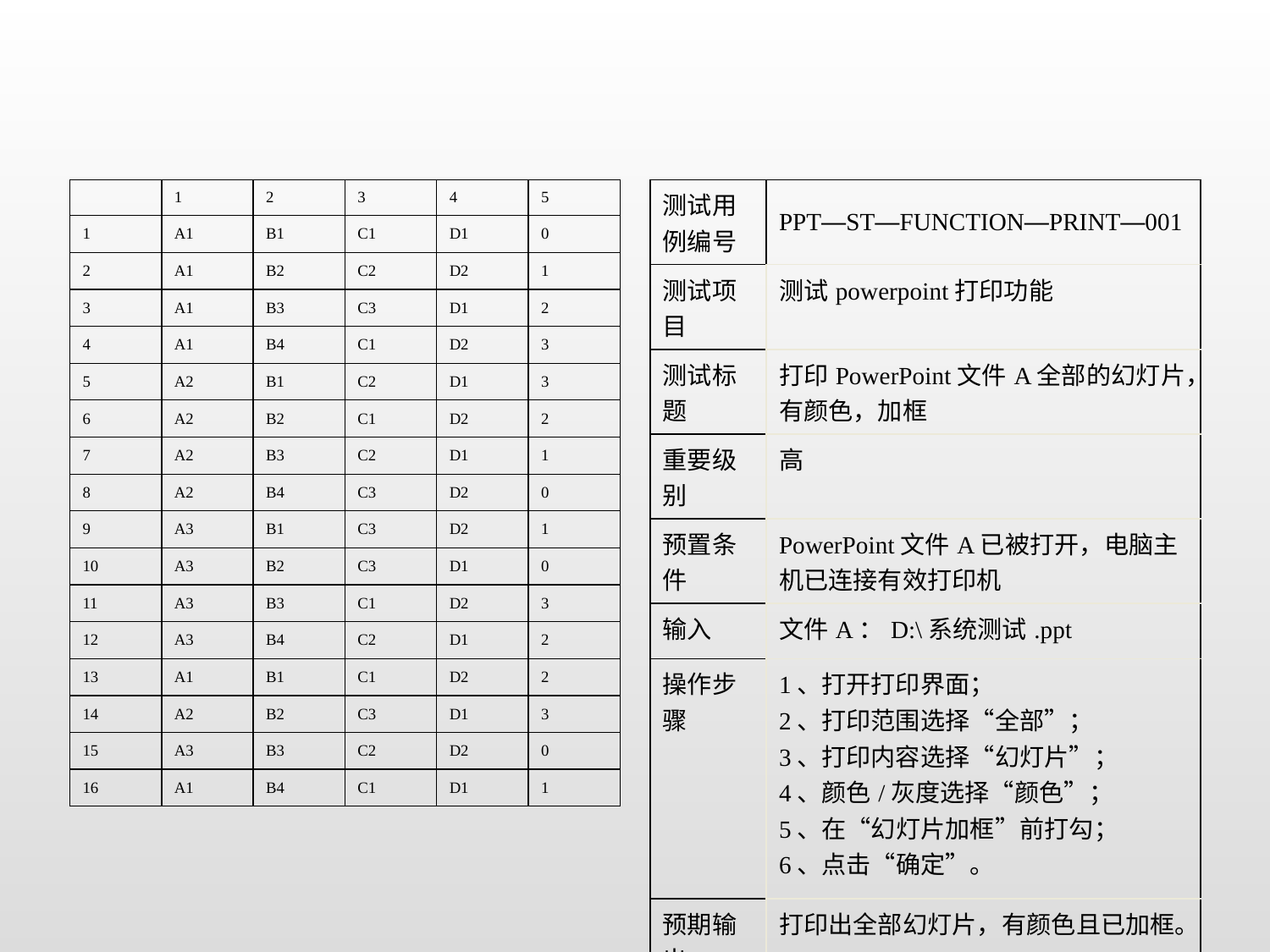

#
|  | 1 | 2 | 3 | 4 | 5 |
| --- | --- | --- | --- | --- | --- |
| 1 | A1 | B1 | C1 | D1 | 0 |
| 2 | A1 | B2 | C2 | D2 | 1 |
| 3 | A1 | B3 | C3 | D1 | 2 |
| 4 | A1 | B4 | C1 | D2 | 3 |
| 5 | A2 | B1 | C2 | D1 | 3 |
| 6 | A2 | B2 | C1 | D2 | 2 |
| 7 | A2 | B3 | C2 | D1 | 1 |
| 8 | A2 | B4 | C3 | D2 | 0 |
| 9 | A3 | B1 | C3 | D2 | 1 |
| 10 | A3 | B2 | C3 | D1 | 0 |
| 11 | A3 | B3 | C1 | D2 | 3 |
| 12 | A3 | B4 | C2 | D1 | 2 |
| 13 | A1 | B1 | C1 | D2 | 2 |
| 14 | A2 | B2 | C3 | D1 | 3 |
| 15 | A3 | B3 | C2 | D2 | 0 |
| 16 | A1 | B4 | C1 | D1 | 1 |
| 测试用例编号 | PPT—ST—FUNCTION—PRINT—001 |
| --- | --- |
| 测试项目 | 测试powerpoint打印功能 |
| 测试标题 | 打印PowerPoint文件A全部的幻灯片，有颜色，加框 |
| 重要级别 | 高 |
| 预置条件 | PowerPoint文件A已被打开，电脑主机已连接有效打印机 |
| 输入 | 文件A：D:\系统测试.ppt |
| 操作步骤 | 1、打开打印界面； 2、打印范围选择“全部”； 3、打印内容选择“幻灯片”； 4、颜色/灰度选择“颜色”； 5、在“幻灯片加框”前打勾； 6、点击“确定”。 |
| 预期输出 | 打印出全部幻灯片，有颜色且已加框。 |